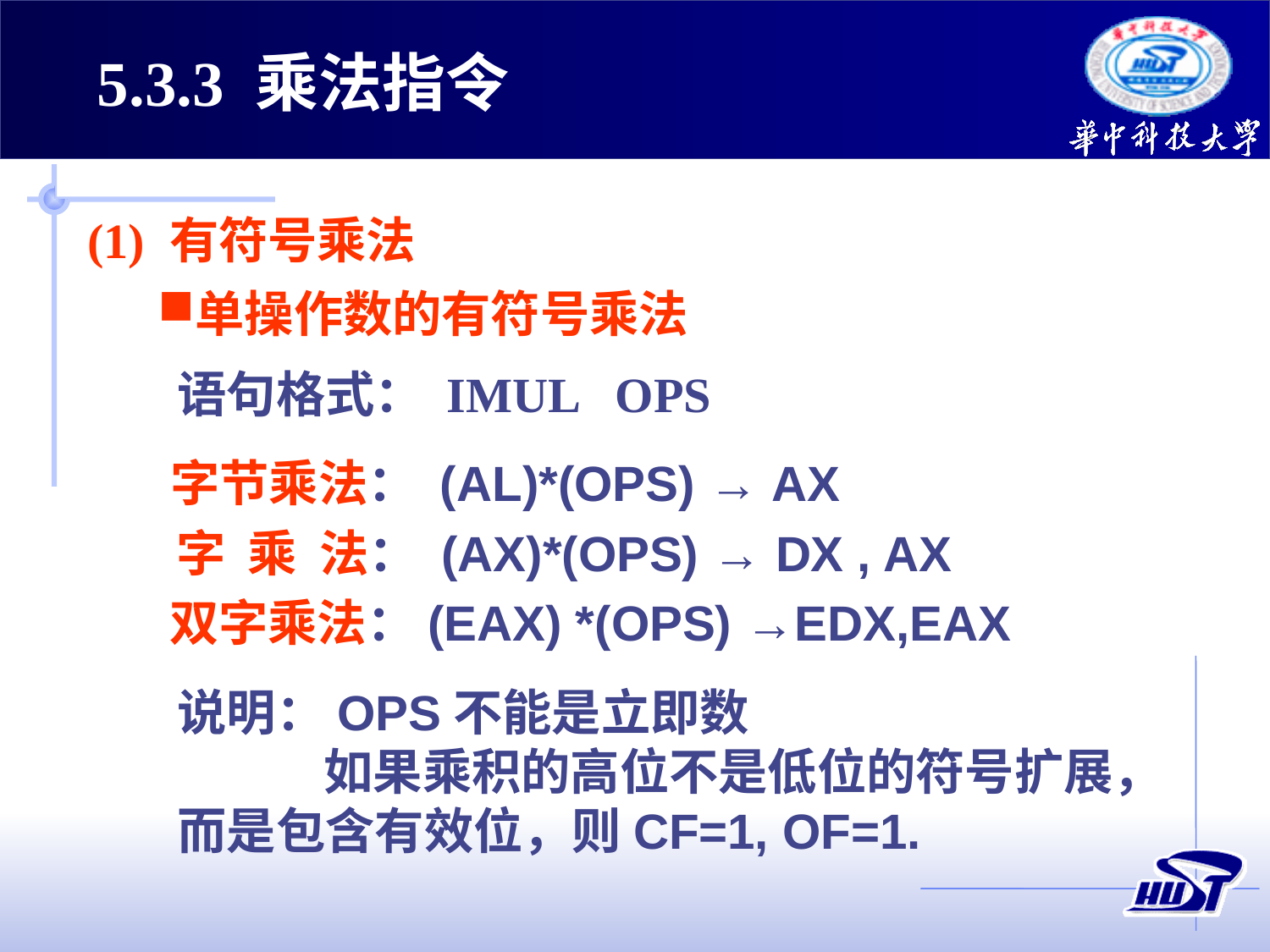

5.3.3 乘法指令
(1) 有符号乘法
单操作数的有符号乘法
语句格式： IMUL   OPS
字节乘法： (AL)*(OPS) → AX
字  乘  法： (AX)*(OPS) → DX , AX
双字乘法：(EAX) *(OPS) →EDX,EAX
说明：OPS不能是立即数
            如果乘积的高位不是低位的符号扩展，而是包含有效位，则CF=1, OF=1.